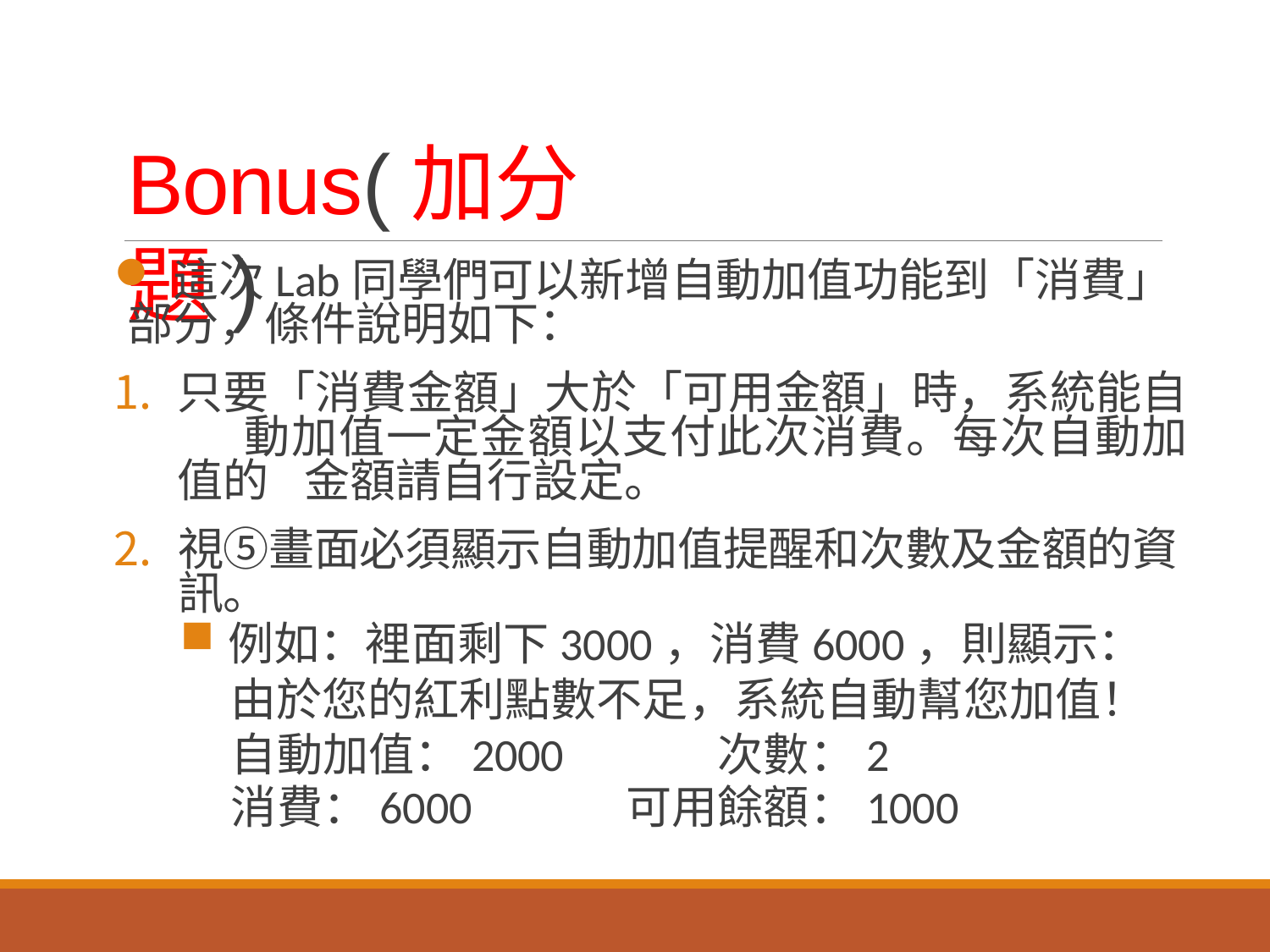

# Bonus(加分題)
	這次Lab同學們可以新增自動加值功能到「消費」部分，條件說明如下：
只要「消費金額」大於「可用金額」時，系統能自	動加值一定金額以支付此次消費。每次自動加值的	金額請自行設定。
視⑤畫面必須顯示自動加值提醒和次數及金額的資訊。
例如：裡面剩下3000，消費6000，則顯示：
由於您的紅利點數不足，系統自動幫您加值！自動加值：2000	次數：2
消費：6000	可用餘額：1000